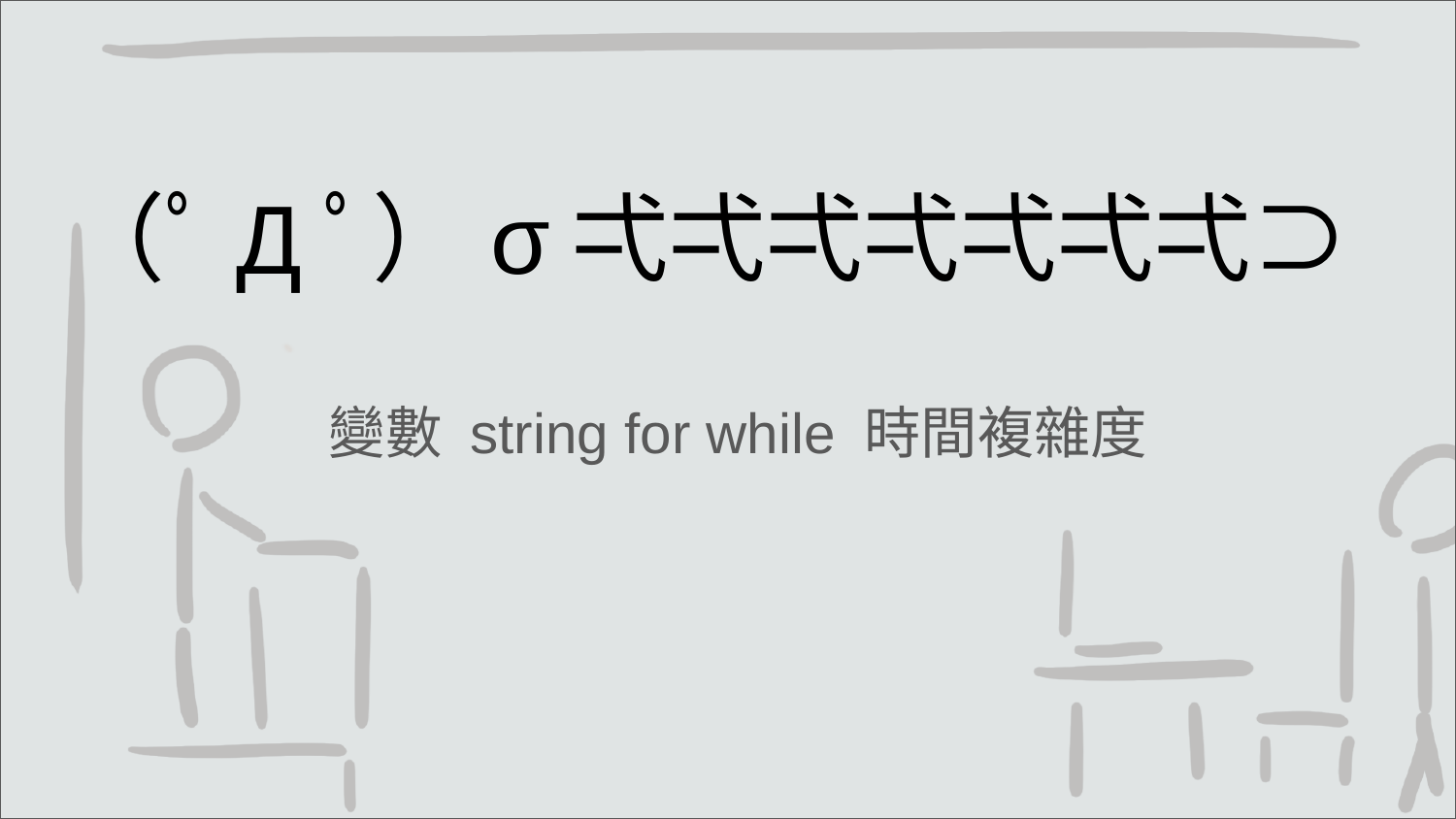

# （ﾟДﾟ）σ弌弌弌弌弌弌弌⊃
變數 string for while 時間複雜度